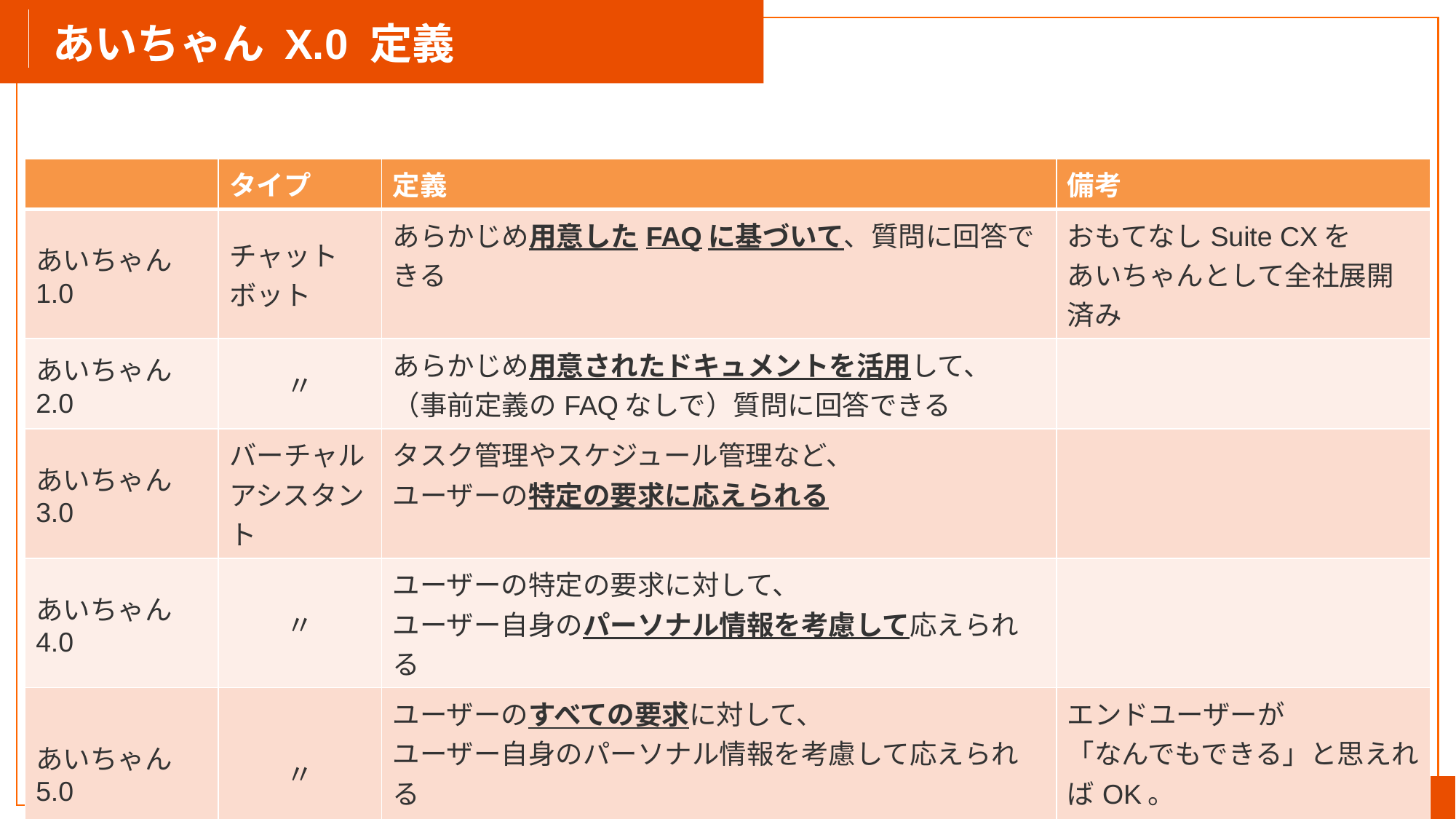

あいちゃん X.0 定義
|  | タイプ | 定義 | 備考 |
| --- | --- | --- | --- |
| あいちゃん 1.0 | チャットボット | あらかじめ用意したFAQに基づいて、質問に回答できる | おもてなしSuite CXを あいちゃんとして全社展開済み |
| あいちゃん 2.0 | 〃 | あらかじめ用意されたドキュメントを活用して、 （事前定義のFAQなしで）質問に回答できる |  |
| あいちゃん 3.0 | バーチャル アシスタント | タスク管理やスケジュール管理など、 ユーザーの特定の要求に応えられる |  |
| あいちゃん 4.0 | 〃 | ユーザーの特定の要求に対して、 ユーザー自身のパーソナル情報を考慮して応えられる |  |
| あいちゃん 5.0 | 〃 | ユーザーのすべての要求に対して、 ユーザー自身のパーソナル情報を考慮して応えられる | エンドユーザーが 「なんでもできる」と思えればOK。 厳密は「All」は求めない。 |
| あいちゃん 6.0 | 〃 | ユーザーのパーソナル情報を考慮し、 バーチャルアシスタント自身から次のアクションの提案を行う |  |